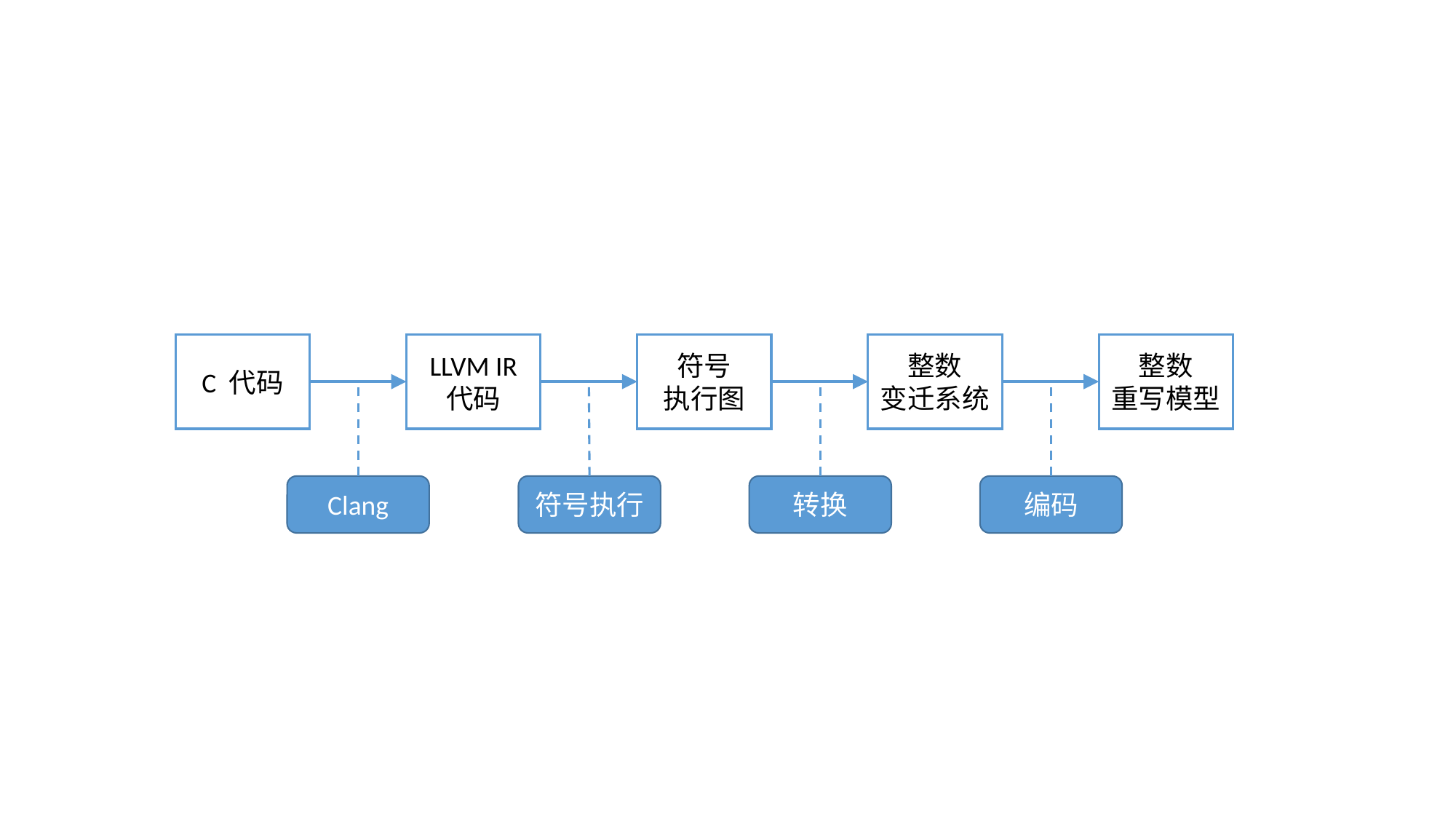

LLVM IR
代码
符号
执行图
整数
变迁系统
整数
重写模型
C 代码
Clang
符号执行
转换
编码